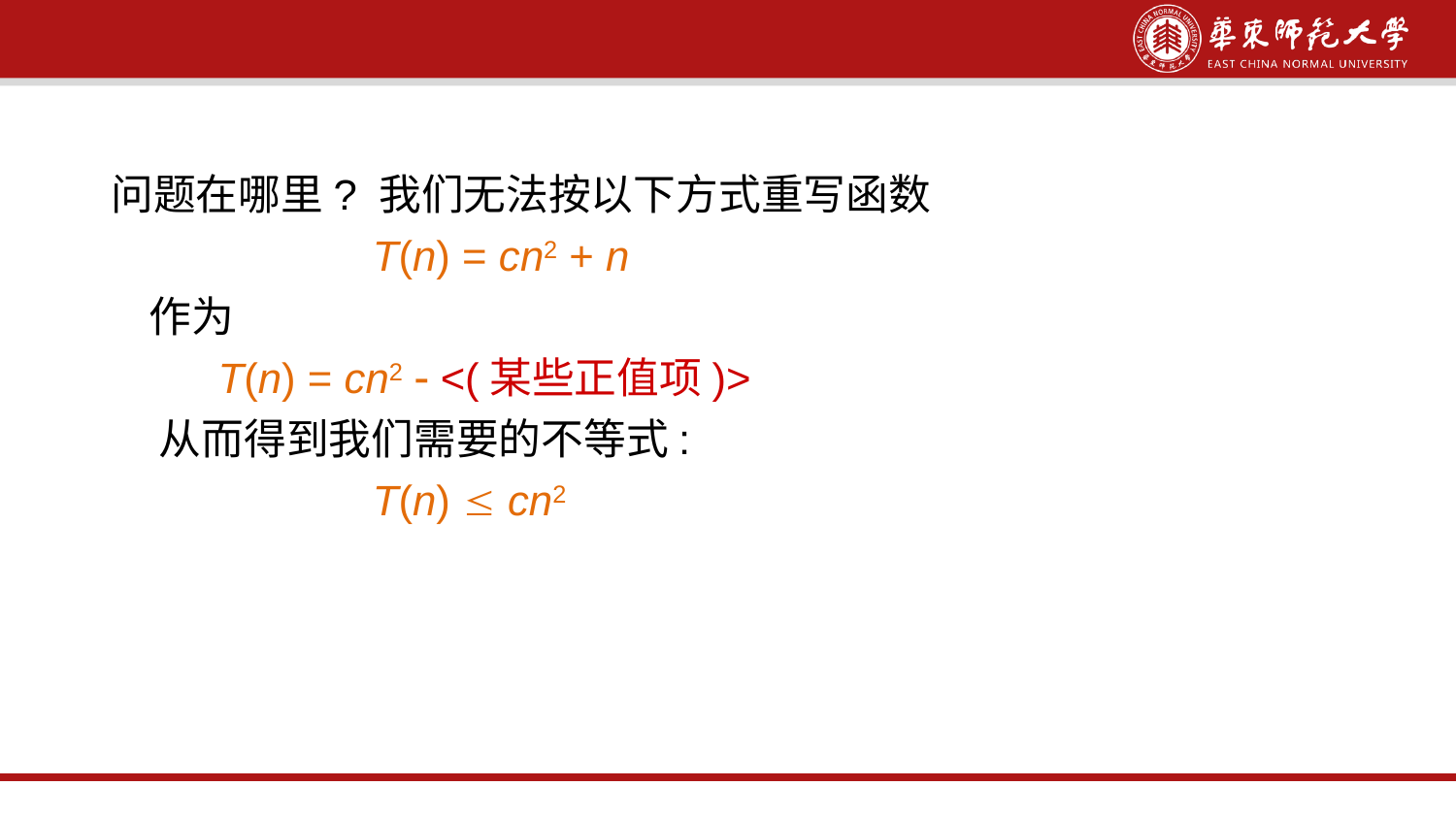

问题在哪里? 我们无法按以下方式重写函数
                      T(n) = cn2 + n
   作为
         T(n) = cn2 − <(某些正值项)>
    从而得到我们需要的不等式:
                      T(n) ≤ cn2